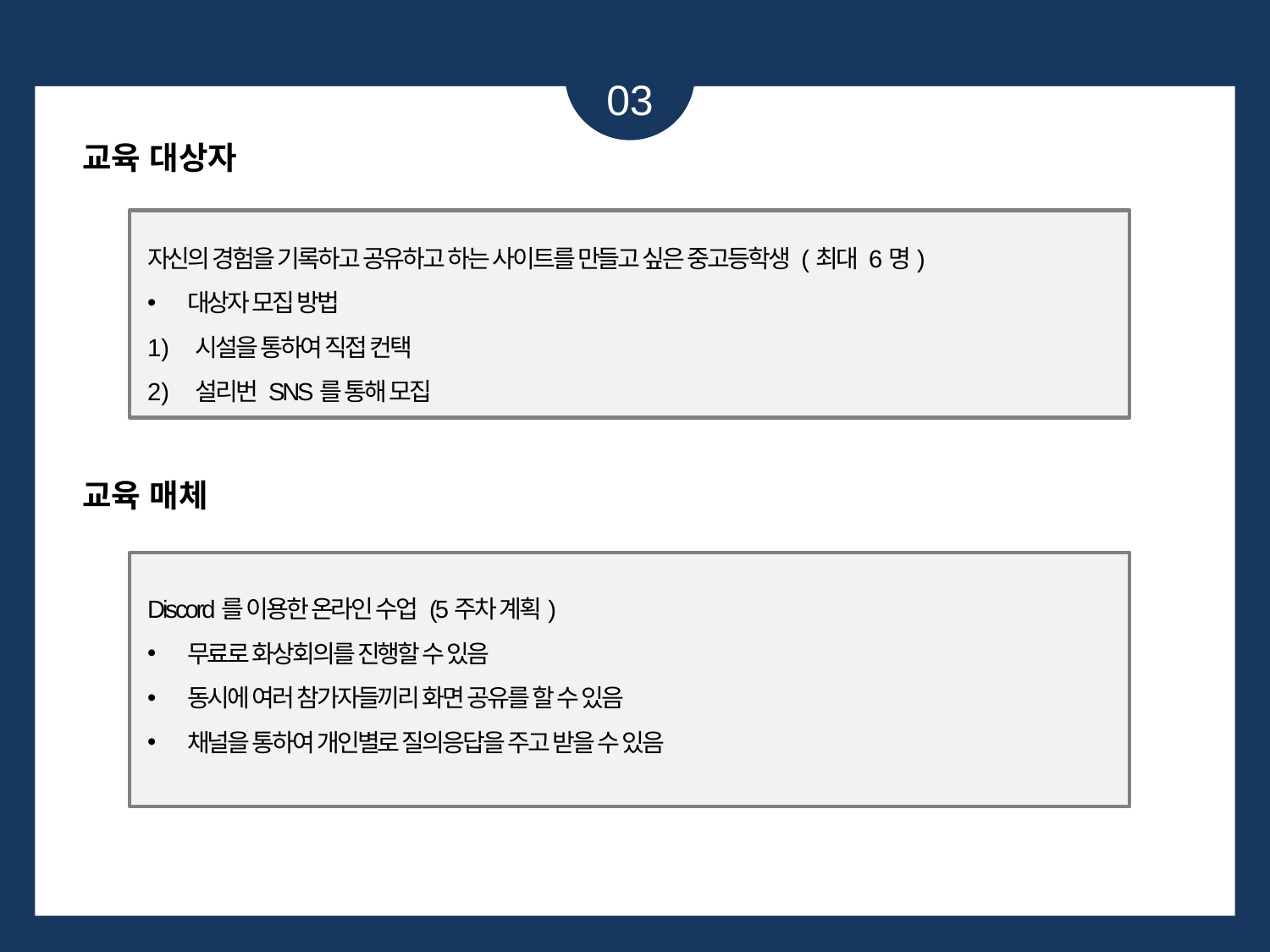

03

교육 대상자

자신의 경험을 기록하고 공유하고 하는 사이트를 만들고 싶은 중고등학생 (최대 6명)
대상자 모집 방법
시설을 통하여 직접 컨택
설리번 SNS를 통해 모집
교육 매체

Discord를 이용한 온라인 수업 (5주차 계획)
무료로 화상회의를 진행할 수 있음
동시에 여러 참가자들끼리 화면 공유를 할 수 있음
채널을 통하여 개인별로 질의응답을 주고 받을 수 있음